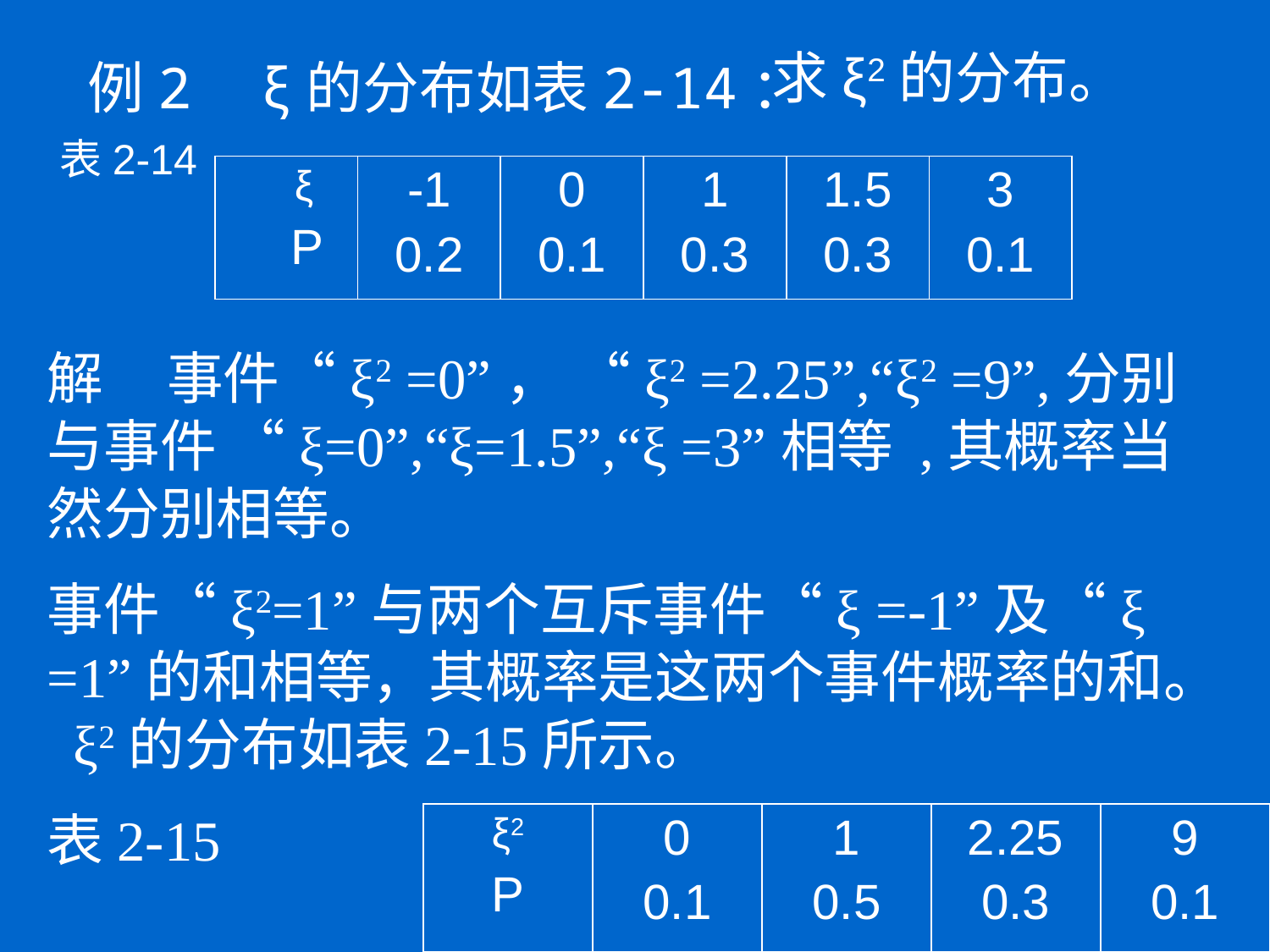

求ξ2的分布。
例2  ξ的分布如表2-14：
表2-14
| ξ P | -1 0.2 | 0 0.1 | 1 0.3 | 1.5 0.3 | 3 0.1 |
| --- | --- | --- | --- | --- | --- |
解     事件“ξ2 =0”， “ξ2 =2.25”,“ξ2 =9”,分别与事件 “ξ=0”,“ξ=1.5”,“ξ =3”相等 ,其概率当然分别相等。
事件“ξ2=1”与两个互斥事件“ξ =-1”及“ξ =1”的和相等，其概率是这两个事件概率的和。 ξ2的分布如表2-15所示。
表2-15
| ξ2 P | 0 0.1 | 1 0.5 | 2.25 0.3 | 9 0.1 |
| --- | --- | --- | --- | --- |